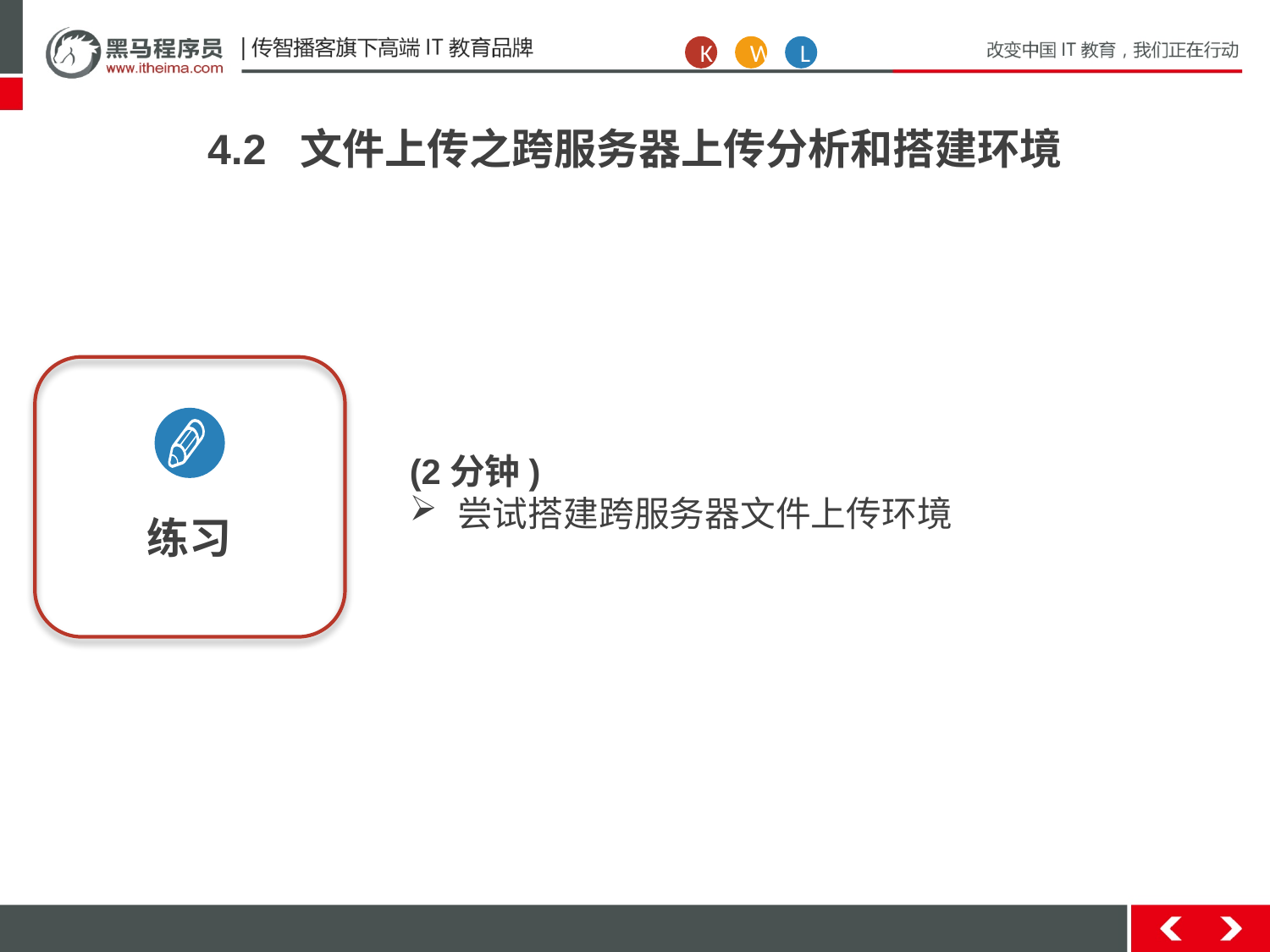

K
W
L
4.2  文件上传之跨服务器上传分析和搭建环境

练习
(2分钟)
尝试搭建跨服务器文件上传环境